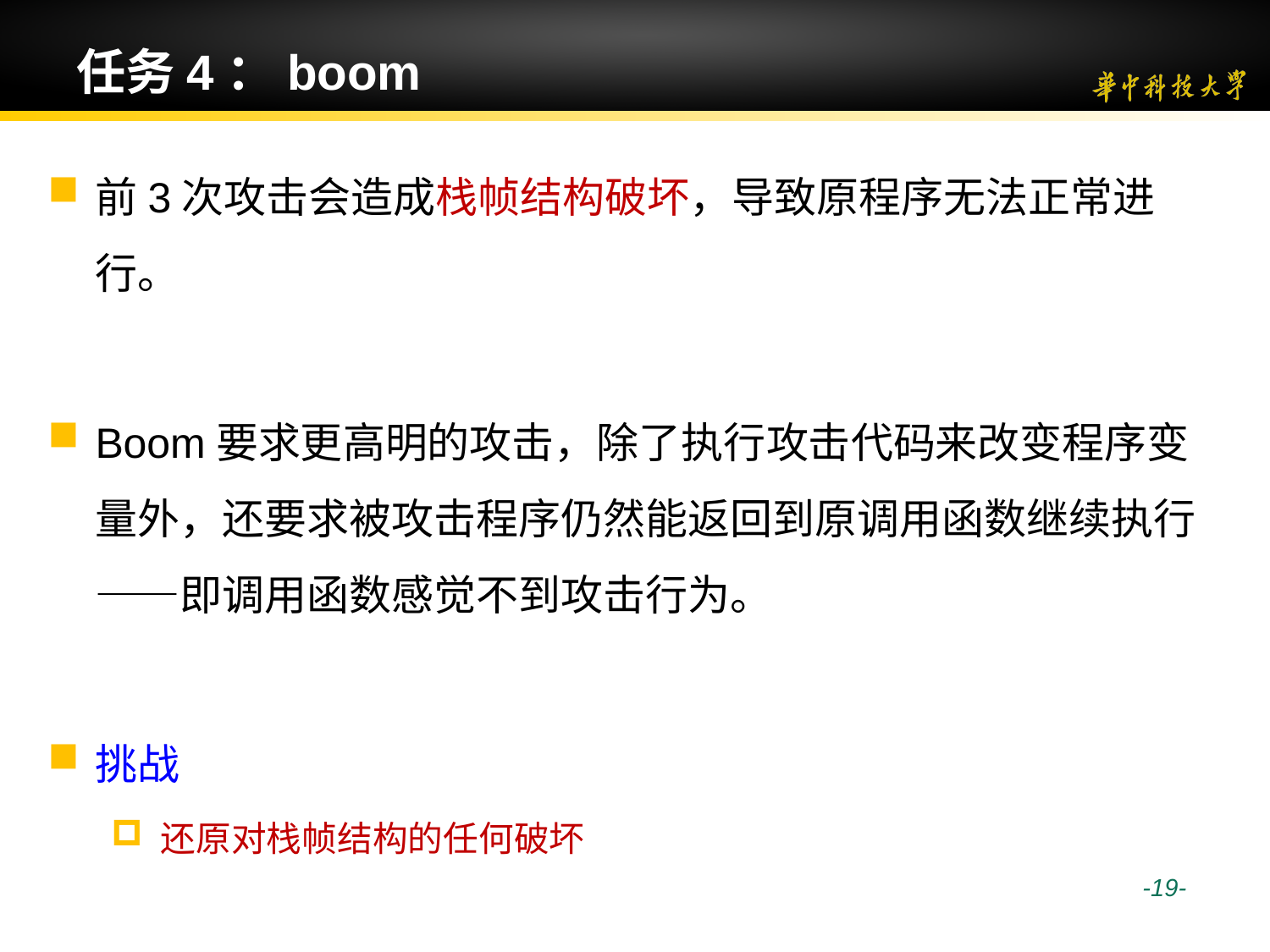

# 任务4：boom
前3次攻击会造成栈帧结构破坏，导致原程序无法正常进行。

Boom要求更高明的攻击，除了执行攻击代码来改变程序变量外，还要求被攻击程序仍然能返回到原调用函数继续执行——即调用函数感觉不到攻击行为。

挑战
还原对栈帧结构的任何破坏

 -19-